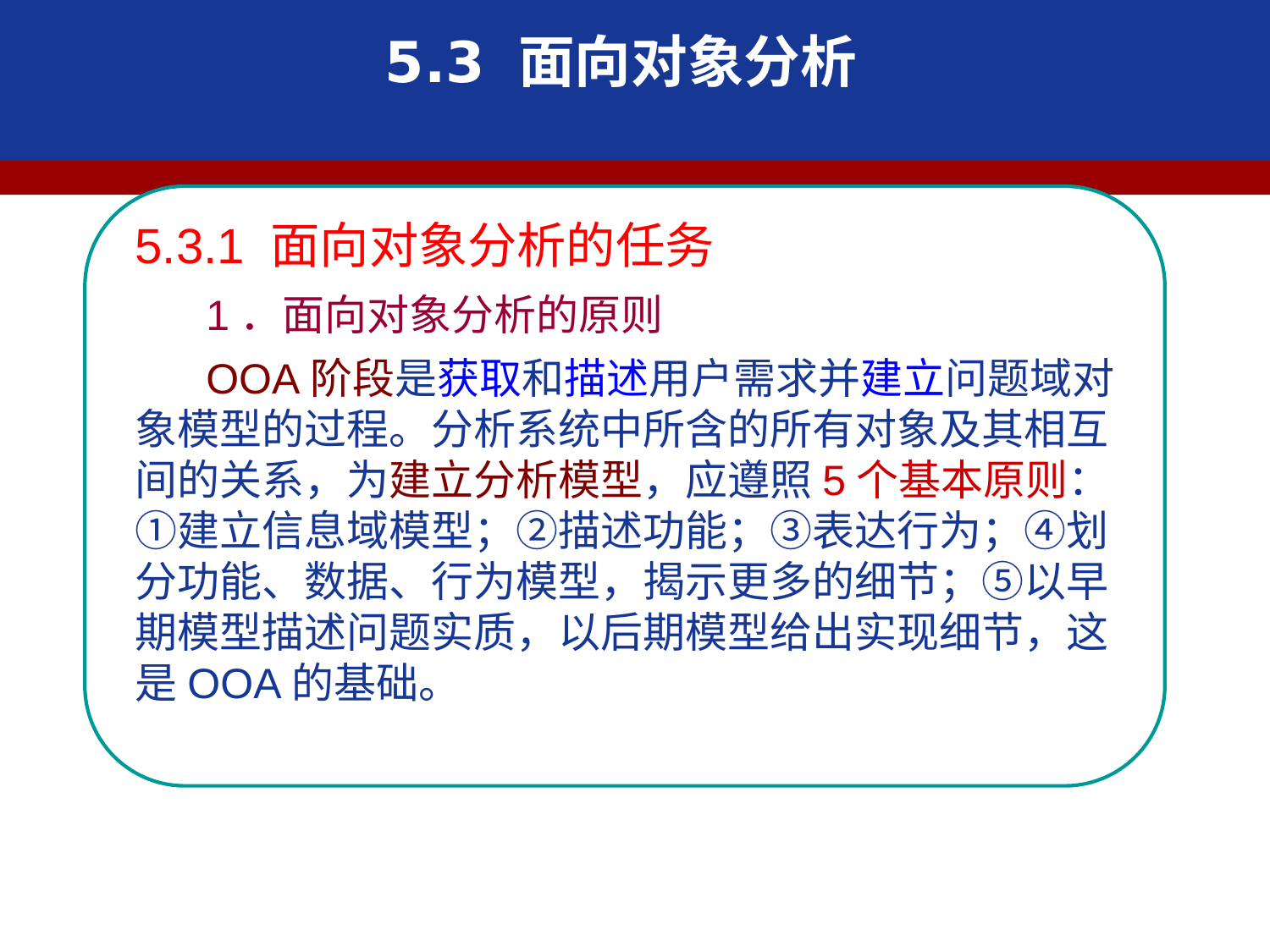

5.3 面向对象分析

5.3.1 面向对象分析的任务
      1．面向对象分析的原则
      OOA阶段是获取和描述用户需求并建立问题域对象模型的过程。分析系统中所含的所有对象及其相互间的关系，为建立分析模型，应遵照5个基本原则：①建立信息域模型；②描述功能；③表达行为；④划分功能、数据、行为模型，揭示更多的细节；⑤以早期模型描述问题实质，以后期模型给出实现细节，这是OOA的基础。